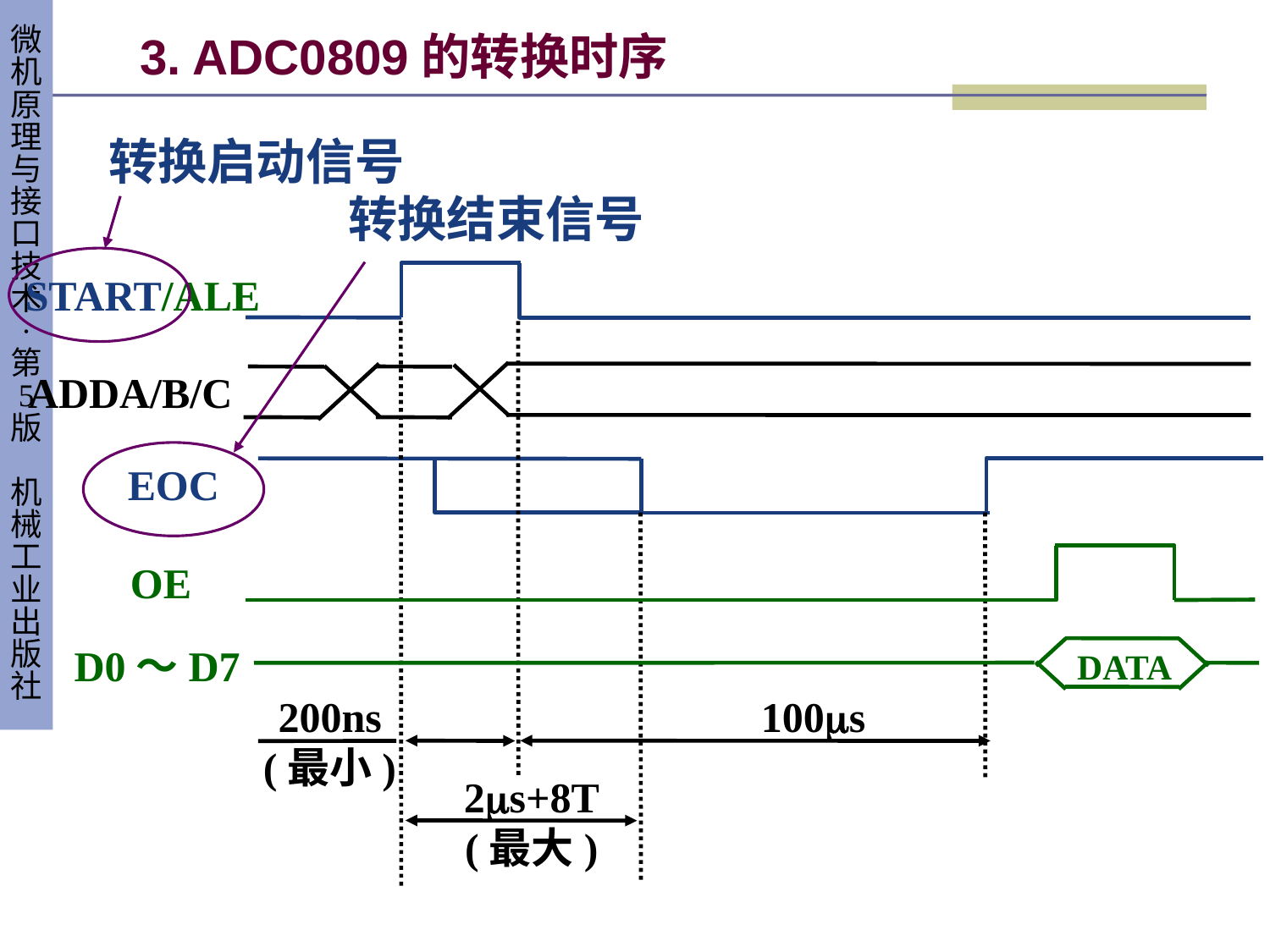

# 3. ADC0809的转换时序

转换启动信号

转换结束信号

START/ALE

ADDA/B/C

EOC

OE

D0～D7

DATA

200ns
(最小)
100μs

2μs+8T
(最大)